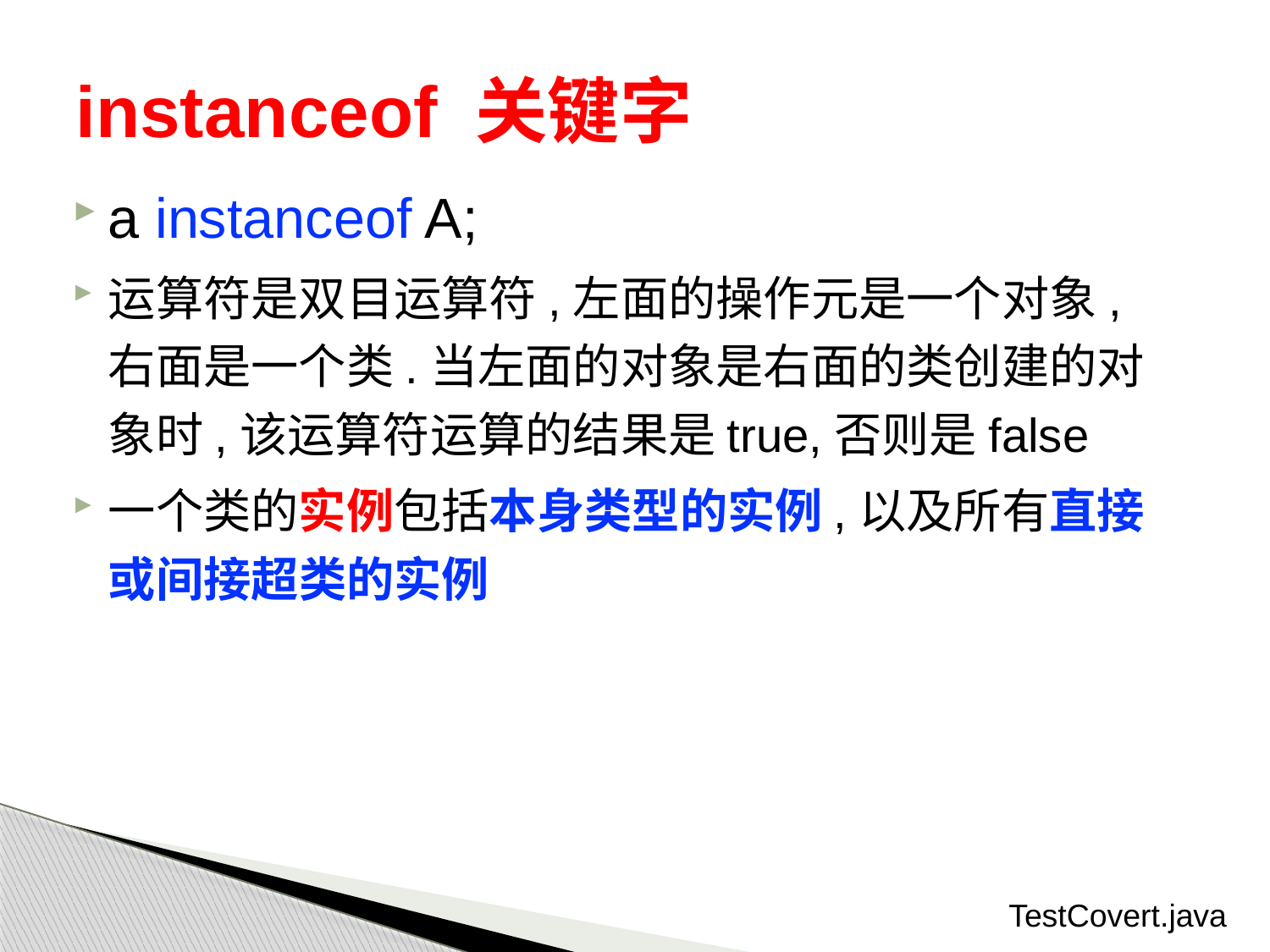

# instanceof 关键字
a instanceof A;
运算符是双目运算符,左面的操作元是一个对象,右面是一个类.当左面的对象是右面的类创建的对象时,该运算符运算的结果是true,否则是false
一个类的实例包括本身类型的实例,以及所有直接或间接超类的实例

TestCovert.java